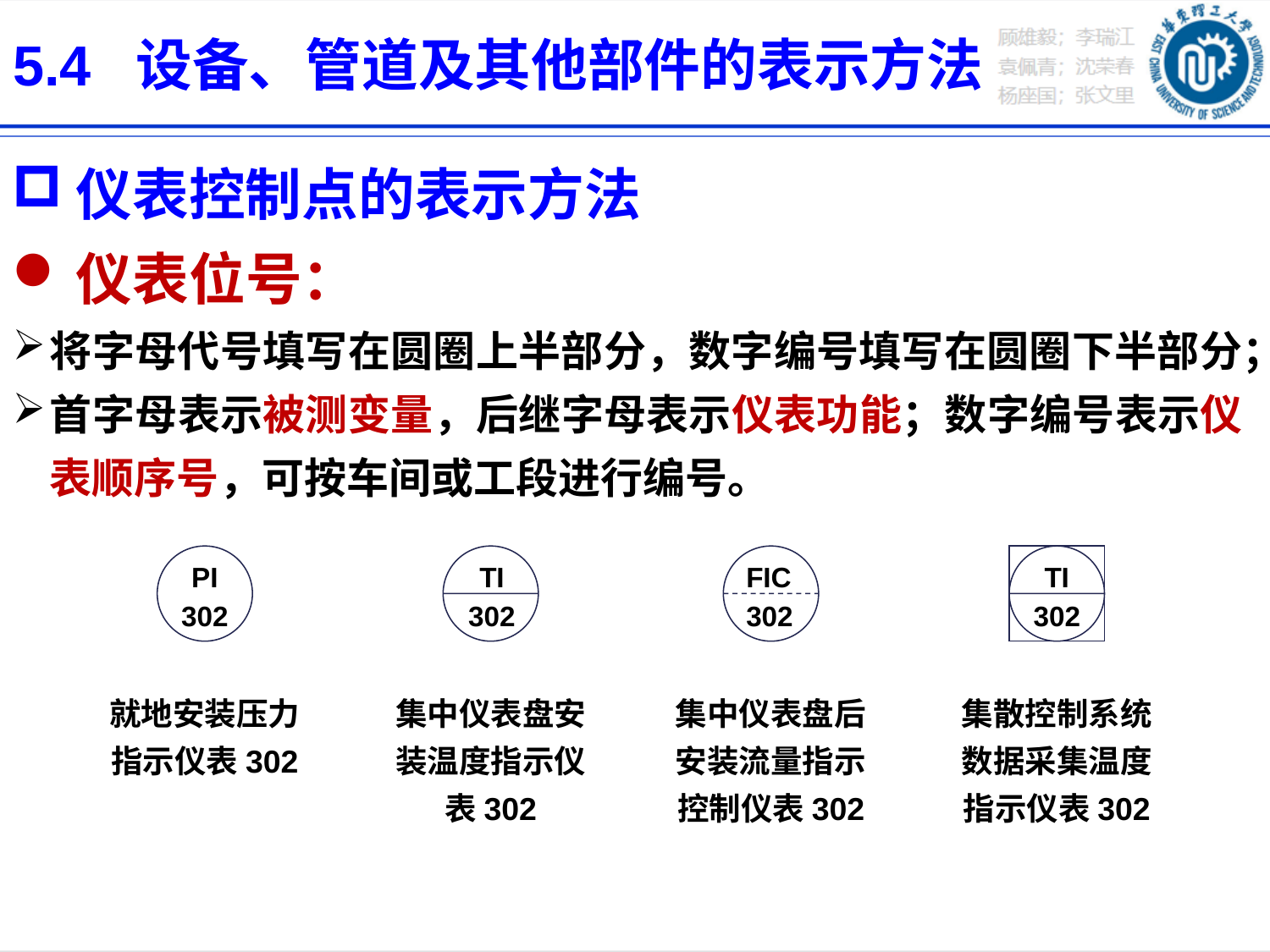

5.4  设备、管道及其他部件的表示方法

仪表控制点的表示方法
仪表位号：
将字母代号填写在圆圈上半部分，数字编号填写在圆圈下半部分；
首字母表示被测变量，后继字母表示仪表功能；数字编号表示仪表顺序号，可按车间或工段进行编号。

PI
302
 TI
 302
  FIC
  302
TI
302

就地安装压力指示仪表302
集中仪表盘安装温度指示仪表302
集中仪表盘后安装流量指示控制仪表302
集散控制系统数据采集温度指示仪表302